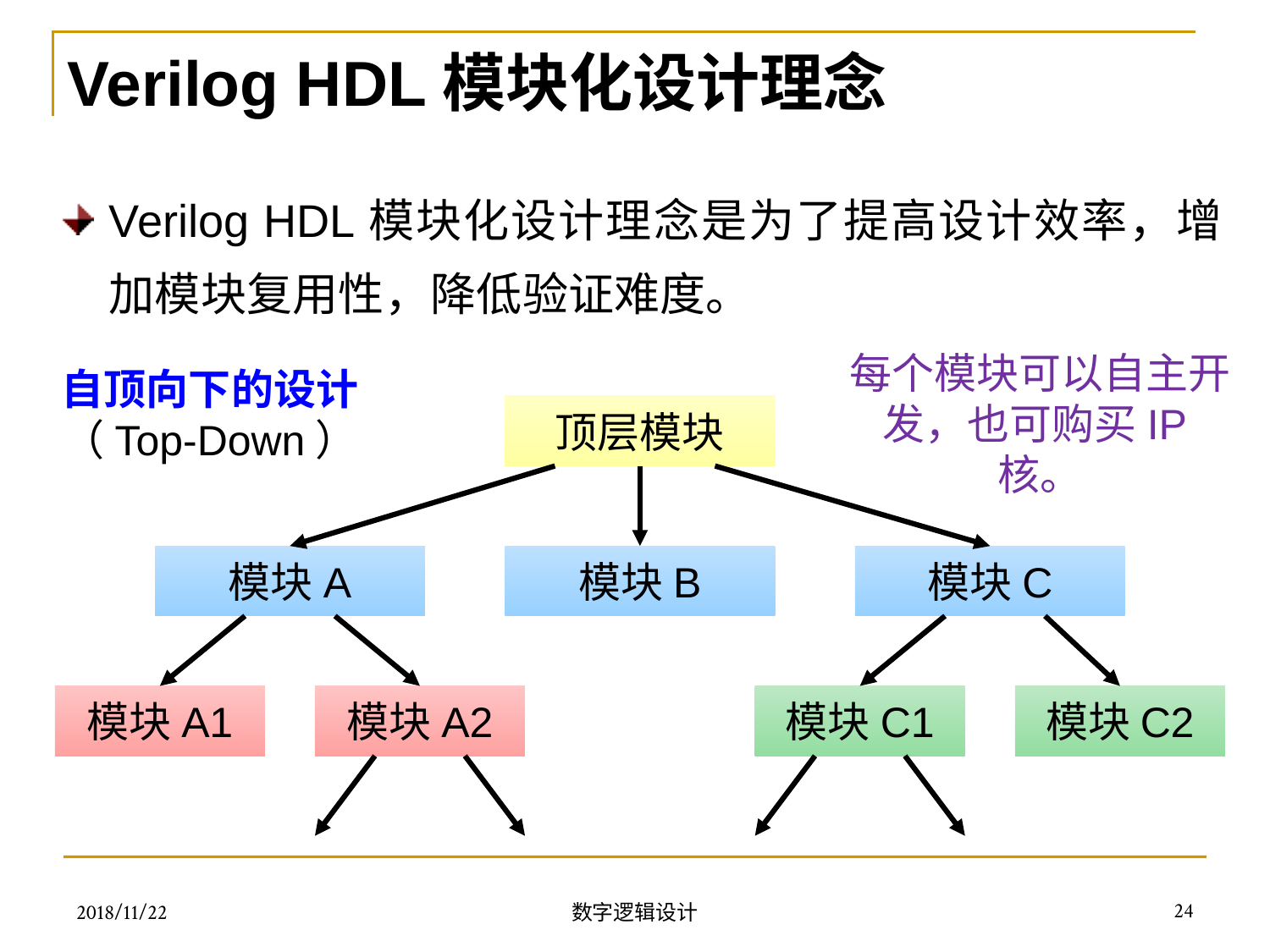

Verilog HDL模块化设计理念
Verilog HDL模块化设计理念是为了提高设计效率，增加模块复用性，降低验证难度。
每个模块可以自主开发，也可购买IP核。
自顶向下的设计
（Top-Down）
顶层模块
模块A
模块B
模块C
模块A1
模块A2
模块C1
模块C2
2018/11/22
24
数字逻辑设计